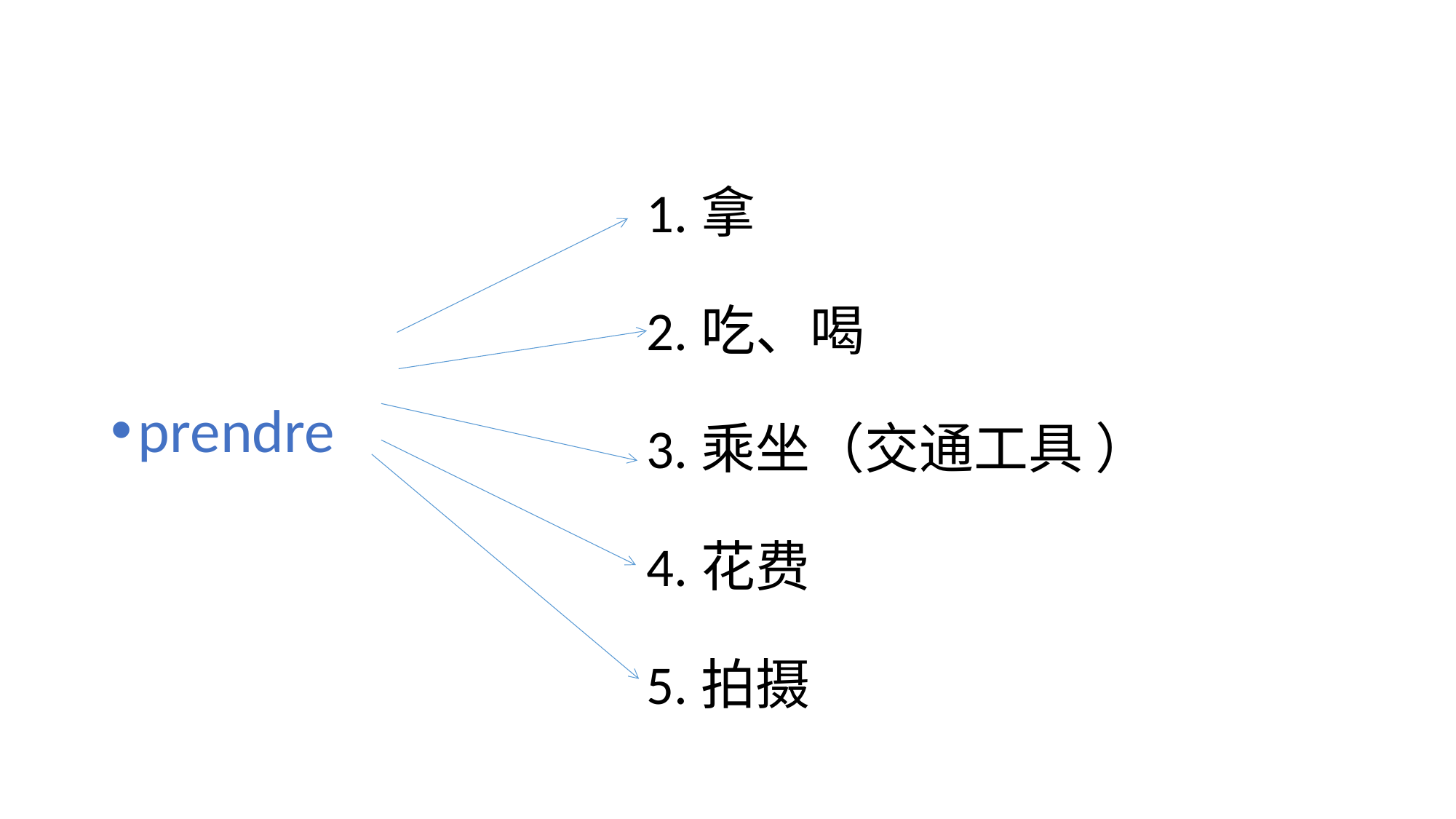

# 1.拿 2.吃、喝 3.乘坐（交通工具 ） 4.花费 5.拍摄

prendre